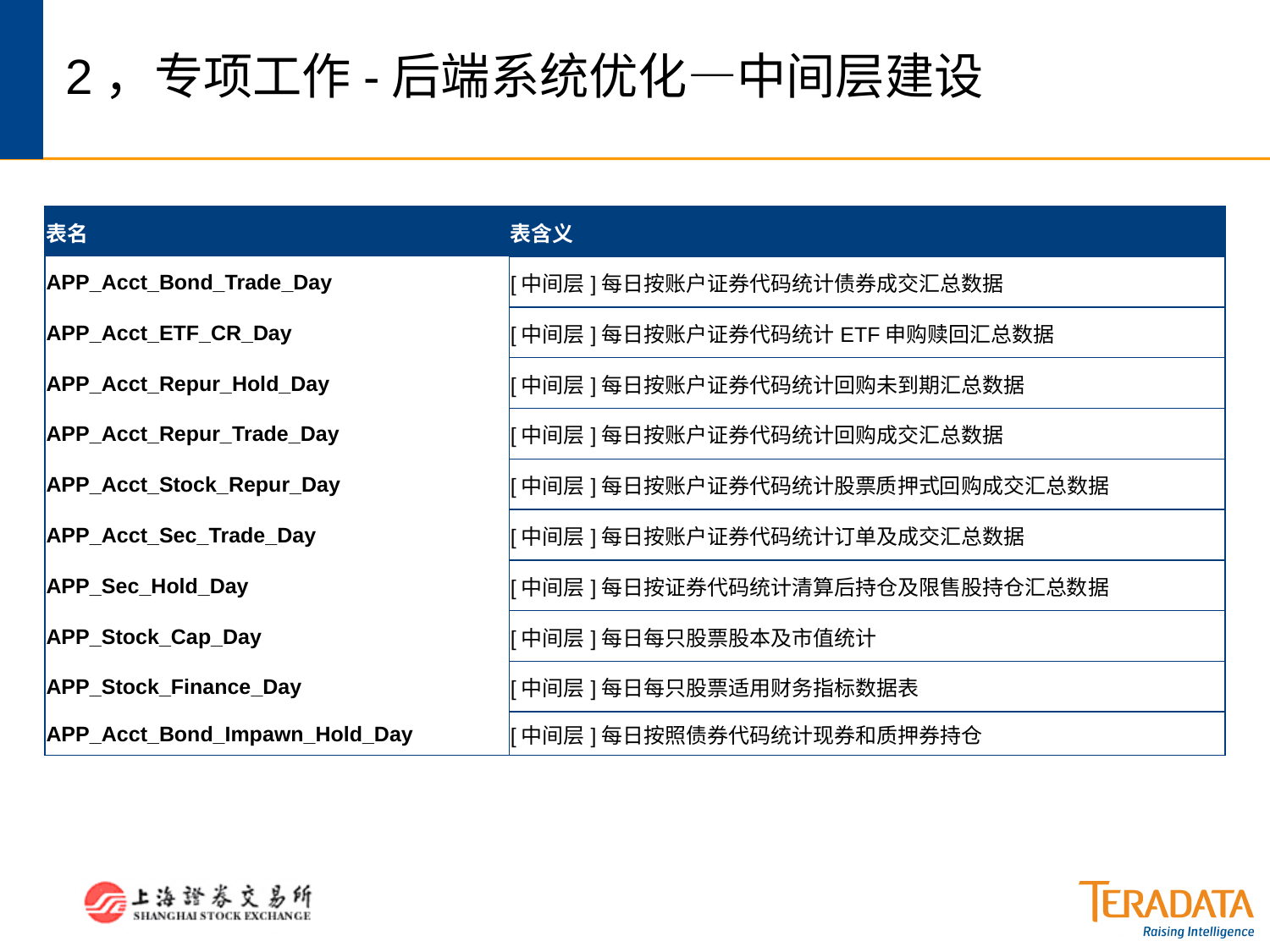

# 2，专项工作-后端系统优化—中间层建设
| 表名 | 表含义 |
| --- | --- |
| APP\_Acct\_Bond\_Trade\_Day | [中间层]每日按账户证券代码统计债券成交汇总数据 |
| APP\_Acct\_ETF\_CR\_Day | [中间层]每日按账户证券代码统计ETF申购赎回汇总数据 |
| APP\_Acct\_Repur\_Hold\_Day | [中间层]每日按账户证券代码统计回购未到期汇总数据 |
| APP\_Acct\_Repur\_Trade\_Day | [中间层]每日按账户证券代码统计回购成交汇总数据 |
| APP\_Acct\_Stock\_Repur\_Day | [中间层]每日按账户证券代码统计股票质押式回购成交汇总数据 |
| APP\_Acct\_Sec\_Trade\_Day | [中间层]每日按账户证券代码统计订单及成交汇总数据 |
| APP\_Sec\_Hold\_Day | [中间层]每日按证券代码统计清算后持仓及限售股持仓汇总数据 |
| APP\_Stock\_Cap\_Day | [中间层]每日每只股票股本及市值统计 |
| APP\_Stock\_Finance\_Day | [中间层]每日每只股票适用财务指标数据表 |
| APP\_Acct\_Bond\_Impawn\_Hold\_Day | [中间层]每日按照债券代码统计现券和质押券持仓 |